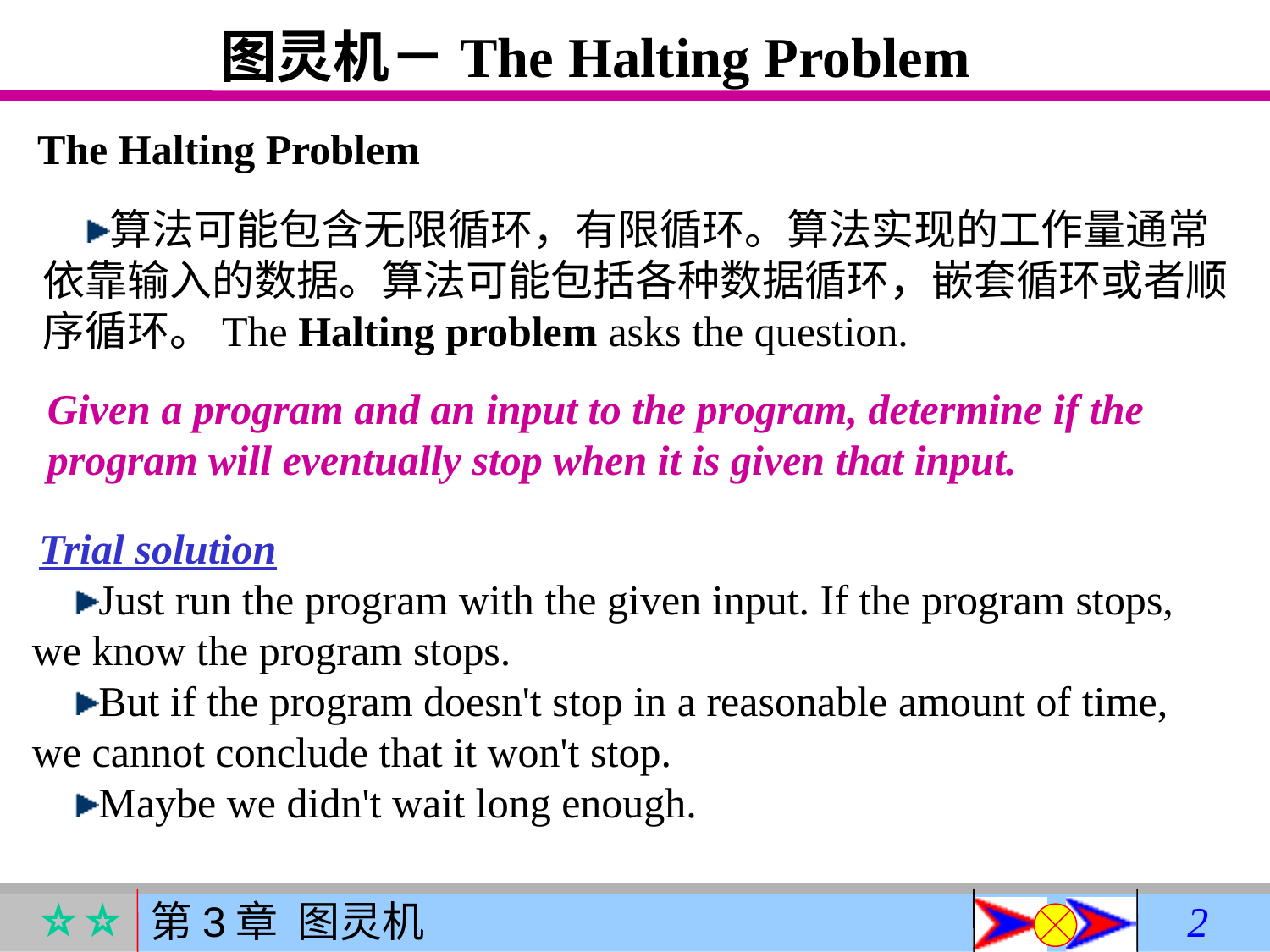

图灵机－The Halting Problem
The Halting Problem
算法可能包含无限循环，有限循环。算法实现的工作量通常依靠输入的数据。算法可能包括各种数据循环，嵌套循环或者顺序循环。The Halting problem asks the question.
Given a program and an input to the program, determine if the program will eventually stop when it is given that input.
Trial solution
Just run the program with the given input. If the program stops, we know the program stops.
But if the program doesn't stop in a reasonable amount of time, we cannot conclude that it won't stop.
Maybe we didn't wait long enough.